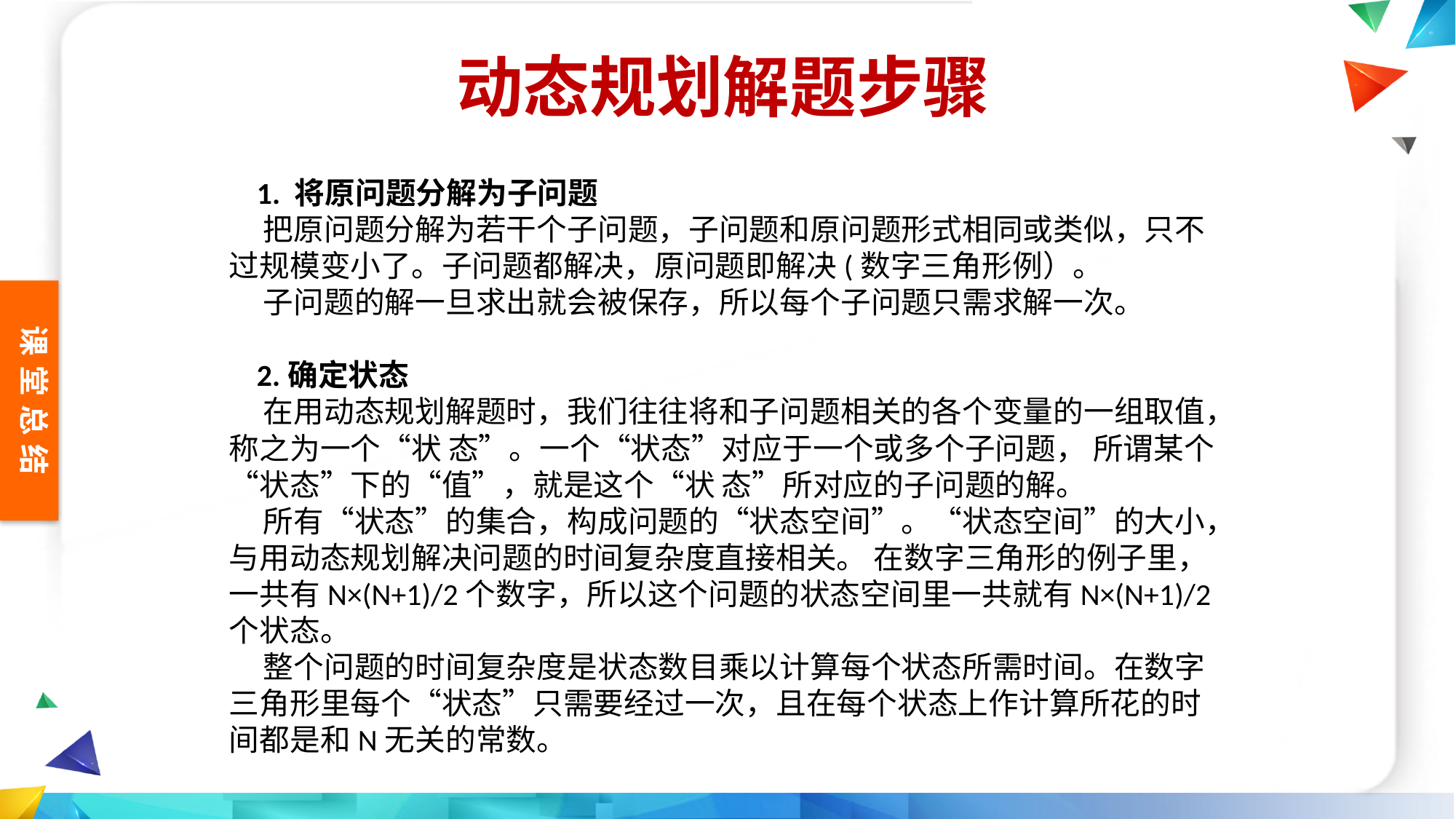

动态规划解题步骤
    1. 将原问题分解为子问题
    把原问题分解为若干个子问题，子问题和原问题形式相同或类似，只不过规模变小了。子问题都解决，原问题即解决(数字三角形例）。
    子问题的解一旦求出就会被保存，所以每个子问题只需求解一次。
    2.确定状态
    在用动态规划解题时，我们往往将和子问题相关的各个变量的一组取值，称之为一个“状 态”。一个“状态”对应于一个或多个子问题， 所谓某个“状态”下的“值”，就是这个“状 态”所对应的子问题的解。
    所有“状态”的集合，构成问题的“状态空间”。“状态空间”的大小，与用动态规划解决问题的时间复杂度直接相关。 在数字三角形的例子里，一共有N×(N+1)/2个数字，所以这个问题的状态空间里一共就有N×(N+1)/2个状态。
    整个问题的时间复杂度是状态数目乘以计算每个状态所需时间。在数字三角形里每个“状态”只需要经过一次，且在每个状态上作计算所花的时间都是和N无关的常数。